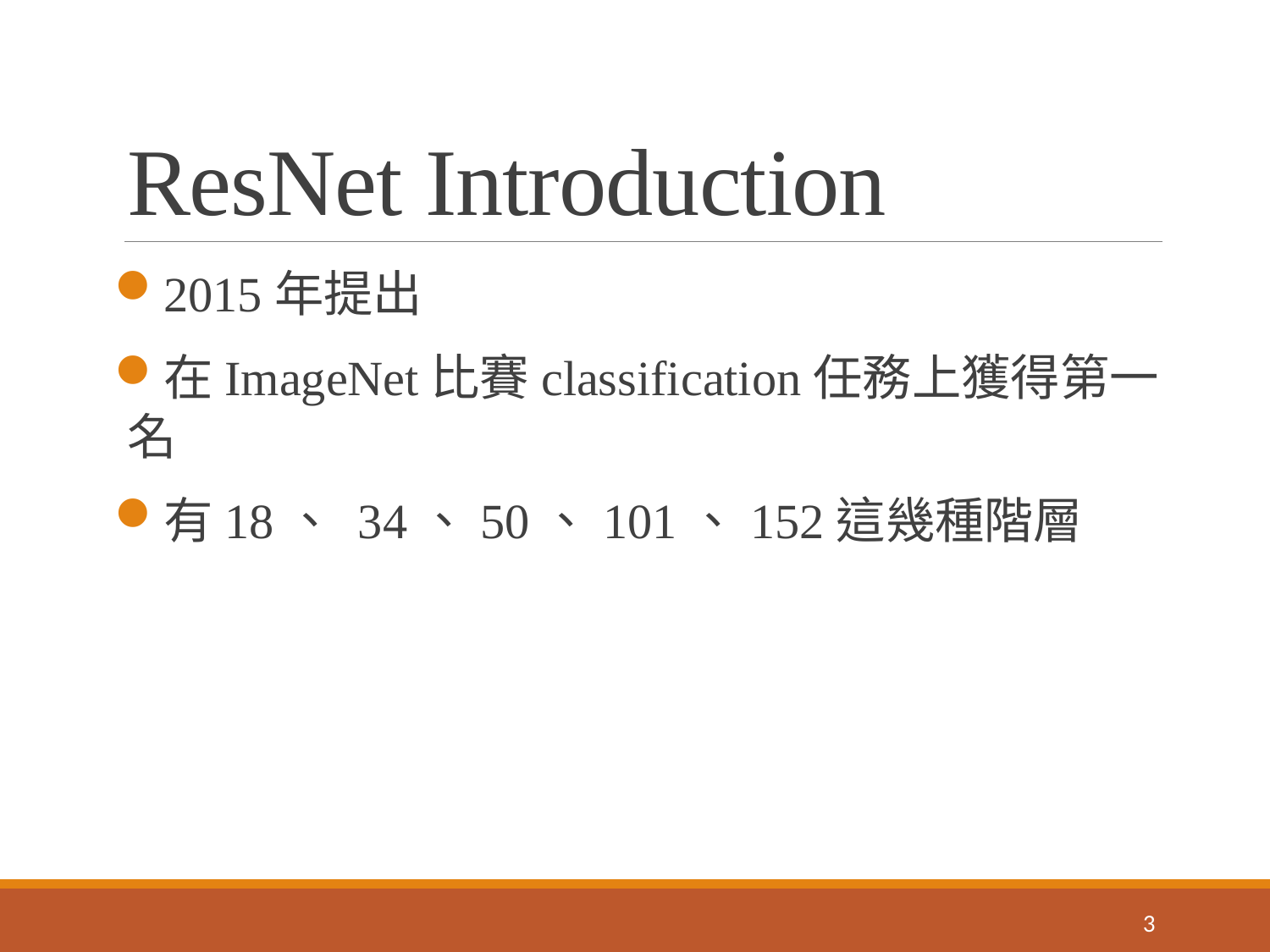

# ResNet Introduction
2015年提出
在ImageNet比賽classification任務上獲得第一名
有18、 34、50、101、152這幾種階層

3